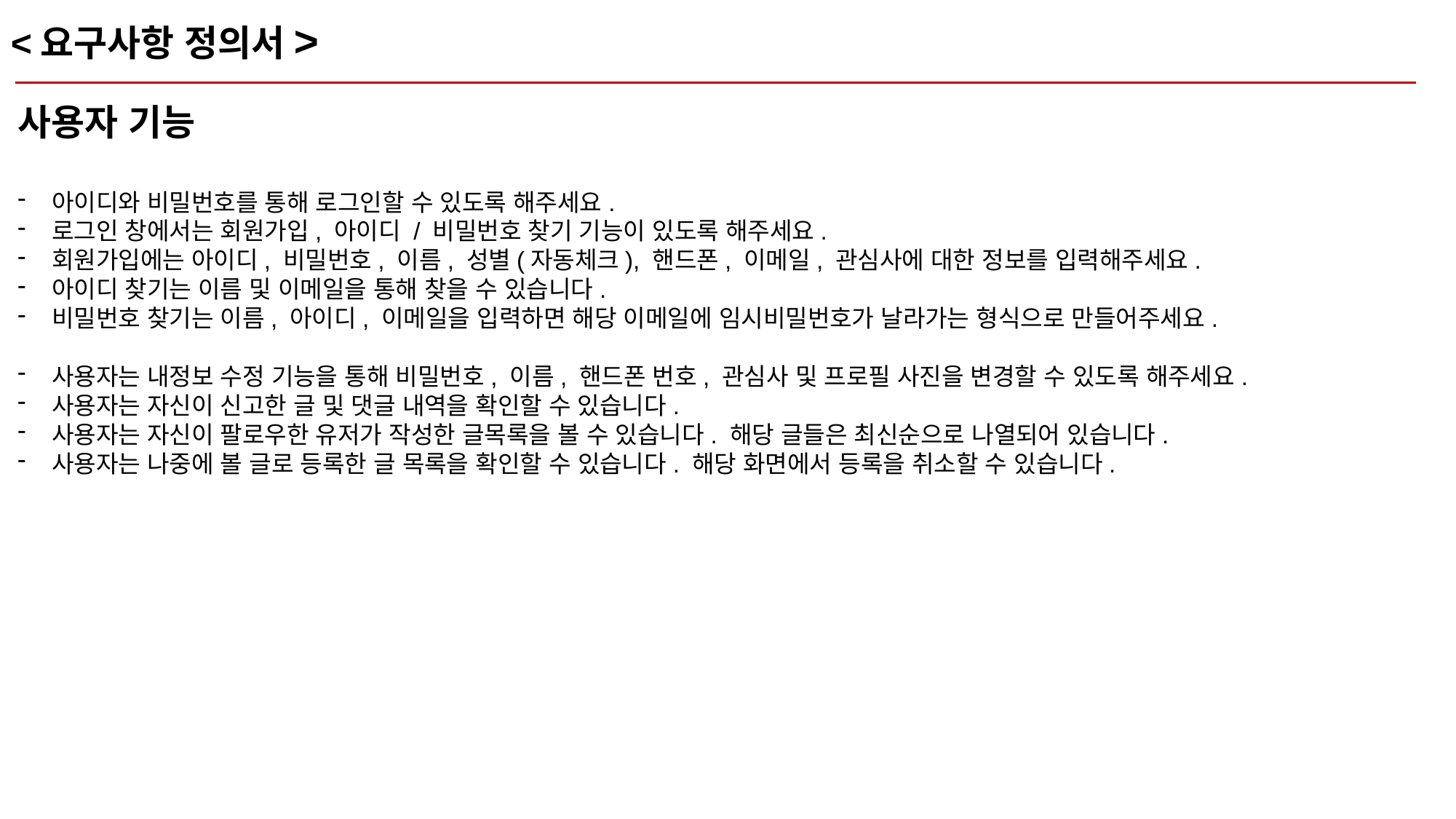

<요구사항 정의서>
사용자 기능

아이디와 비밀번호를 통해 로그인할 수 있도록 해주세요.
로그인 창에서는 회원가입, 아이디 / 비밀번호 찾기 기능이 있도록 해주세요.
회원가입에는 아이디, 비밀번호, 이름, 성별(자동체크), 핸드폰, 이메일, 관심사에 대한 정보를 입력해주세요.
아이디 찾기는 이름 및 이메일을 통해 찾을 수 있습니다.
비밀번호 찾기는 이름, 아이디, 이메일을 입력하면 해당 이메일에 임시비밀번호가 날라가는 형식으로 만들어주세요.

사용자는 내정보 수정 기능을 통해 비밀번호, 이름, 핸드폰 번호, 관심사 및 프로필 사진을 변경할 수 있도록 해주세요.
사용자는 자신이 신고한 글 및 댓글 내역을 확인할 수 있습니다.
사용자는 자신이 팔로우한 유저가 작성한 글목록을 볼 수 있습니다. 해당 글들은 최신순으로 나열되어 있습니다.
사용자는 나중에 볼 글로 등록한 글 목록을 확인할 수 있습니다. 해당 화면에서 등록을 취소할 수 있습니다.